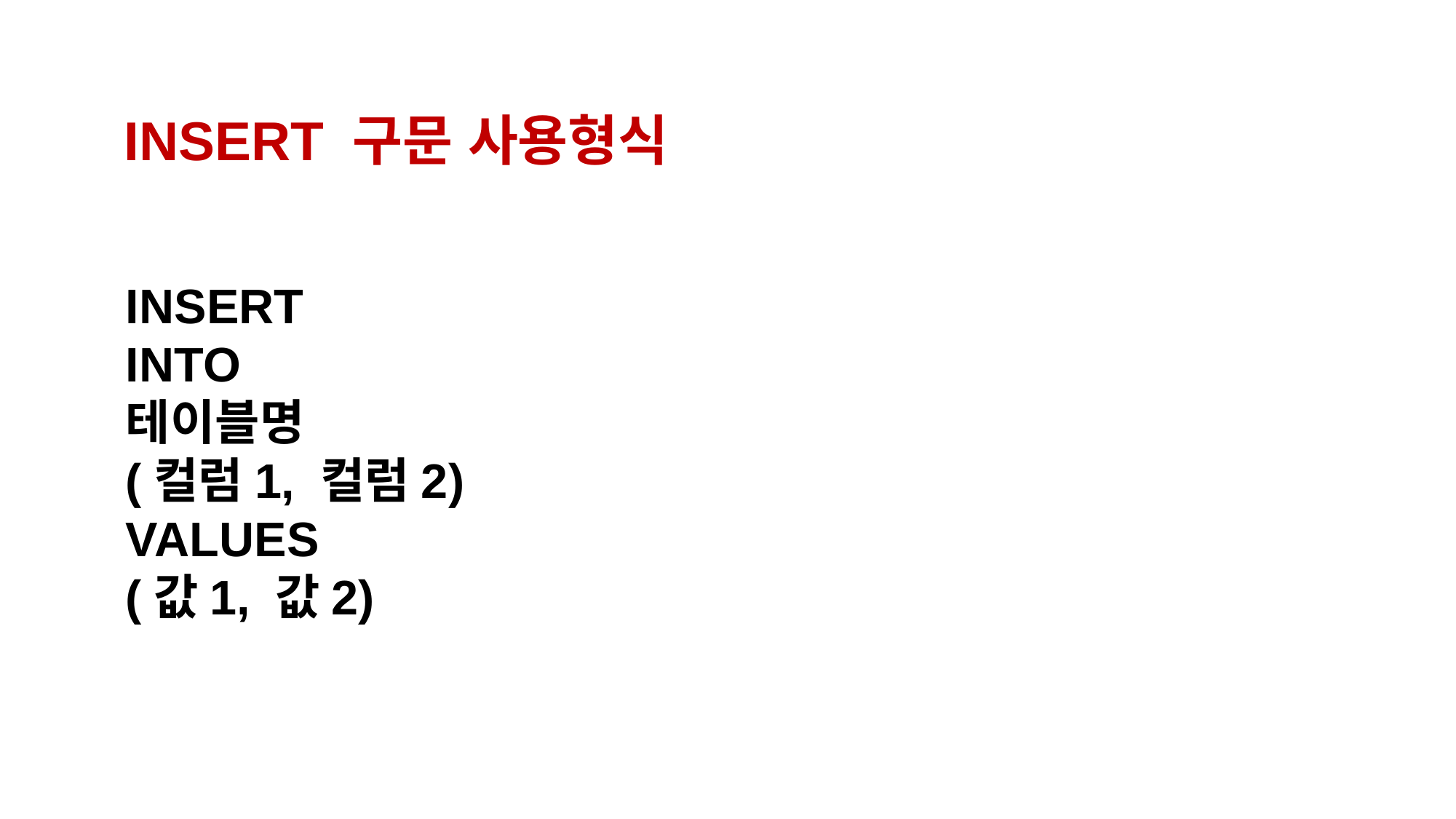

INSERT 구문 사용형식
INSERT
INTO
테이블명
(컬럼1, 컬럼2)
VALUES
(값1, 값2)